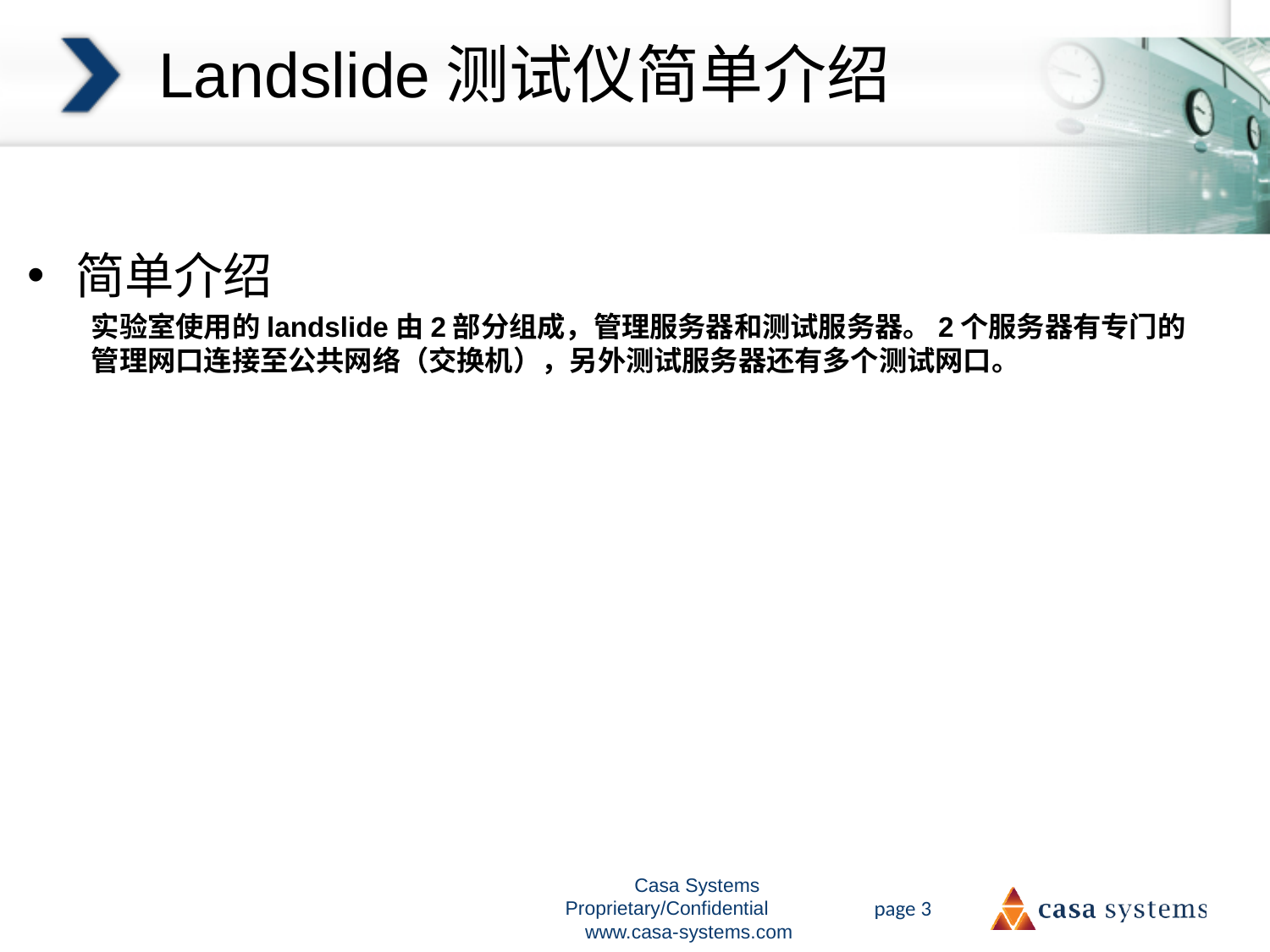

# Landslide测试仪简单介绍

简单介绍
实验室使用的landslide由2部分组成，管理服务器和测试服务器。2个服务器有专门的管理网口连接至公共网络（交换机），另外测试服务器还有多个测试网口。

Casa Systems Proprietary/Confidential            www.casa-systems.com
page 3